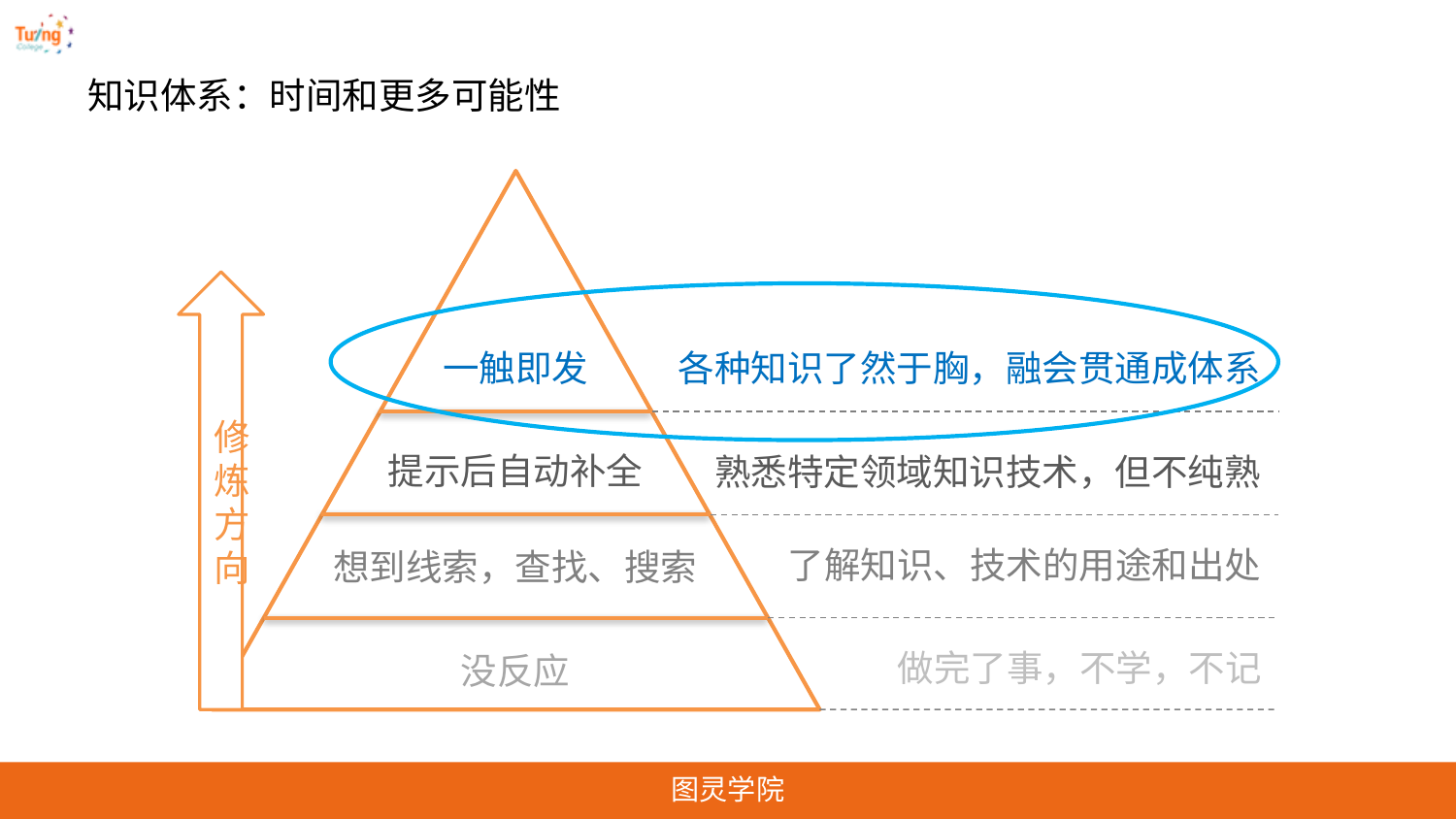

# 知识体系：时间和更多可能性

修炼方向

一触即发
各种知识了然于胸，融会贯通成体系
提示后自动补全
熟悉特定领域知识技术，但不纯熟
了解知识、技术的用途和出处
想到线索，查找、搜索
做完了事，不学，不记
没反应
图灵学院